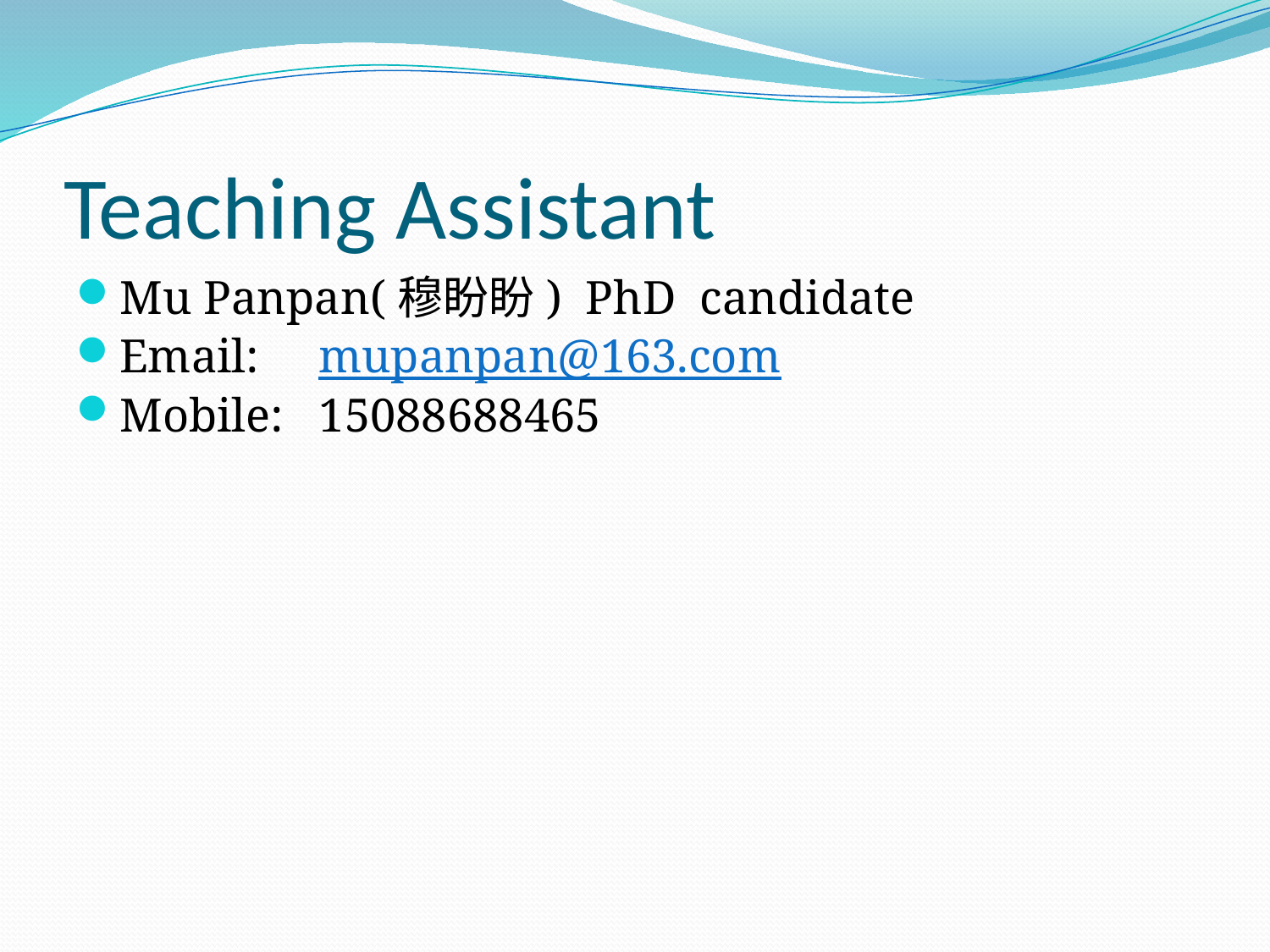

# Teaching Assistant
Mu Panpan(穆盼盼)  PhD  candidate
Email:     mupanpan@163.com
Mobile:   15088688465